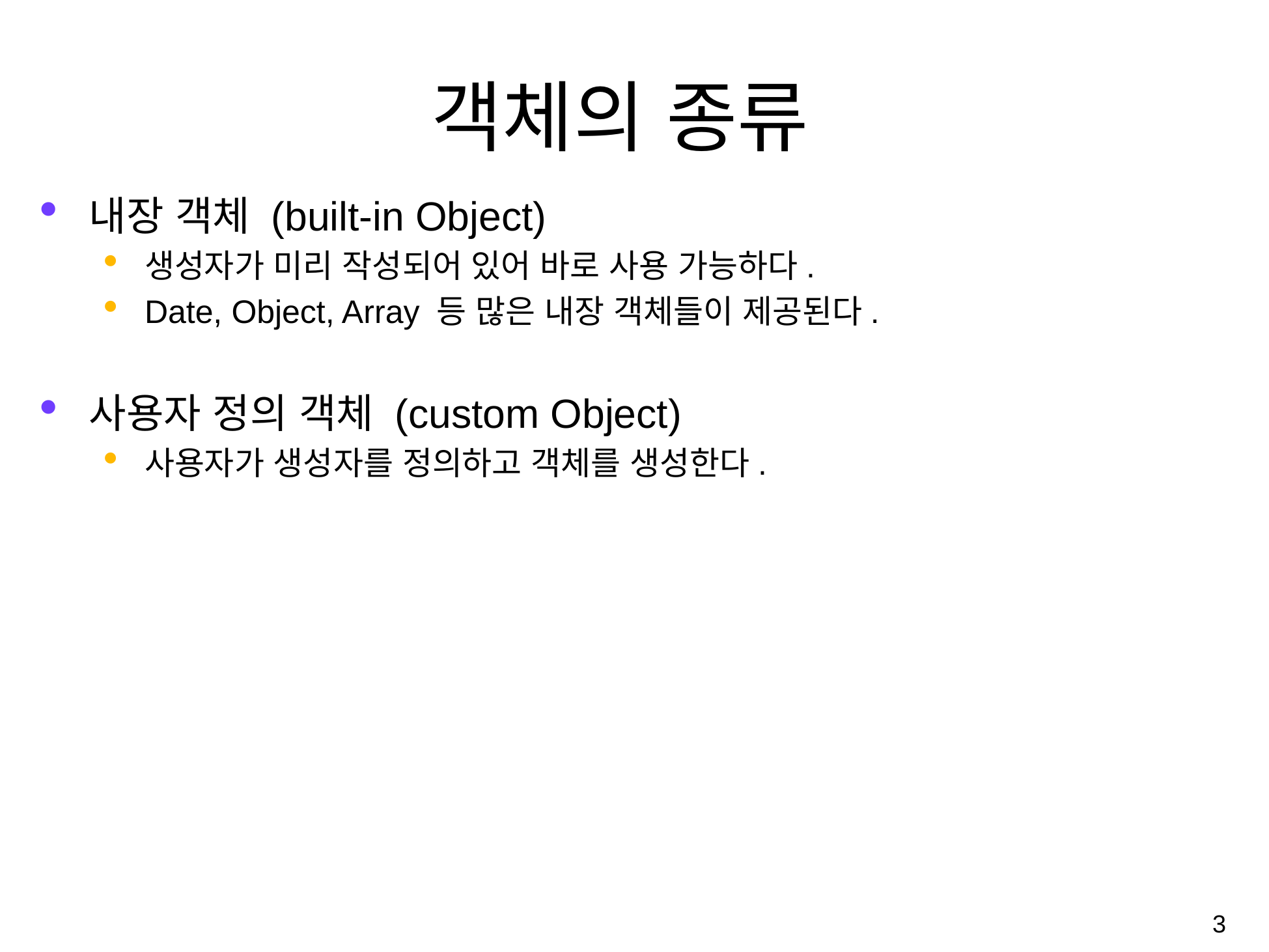

# 객체의 종류
내장 객체 (built-in Object)
생성자가 미리 작성되어 있어 바로 사용 가능하다.
Date, Object, Array 등 많은 내장 객체들이 제공된다.

사용자 정의 객체 (custom Object)
사용자가 생성자를 정의하고 객체를 생성한다.

3